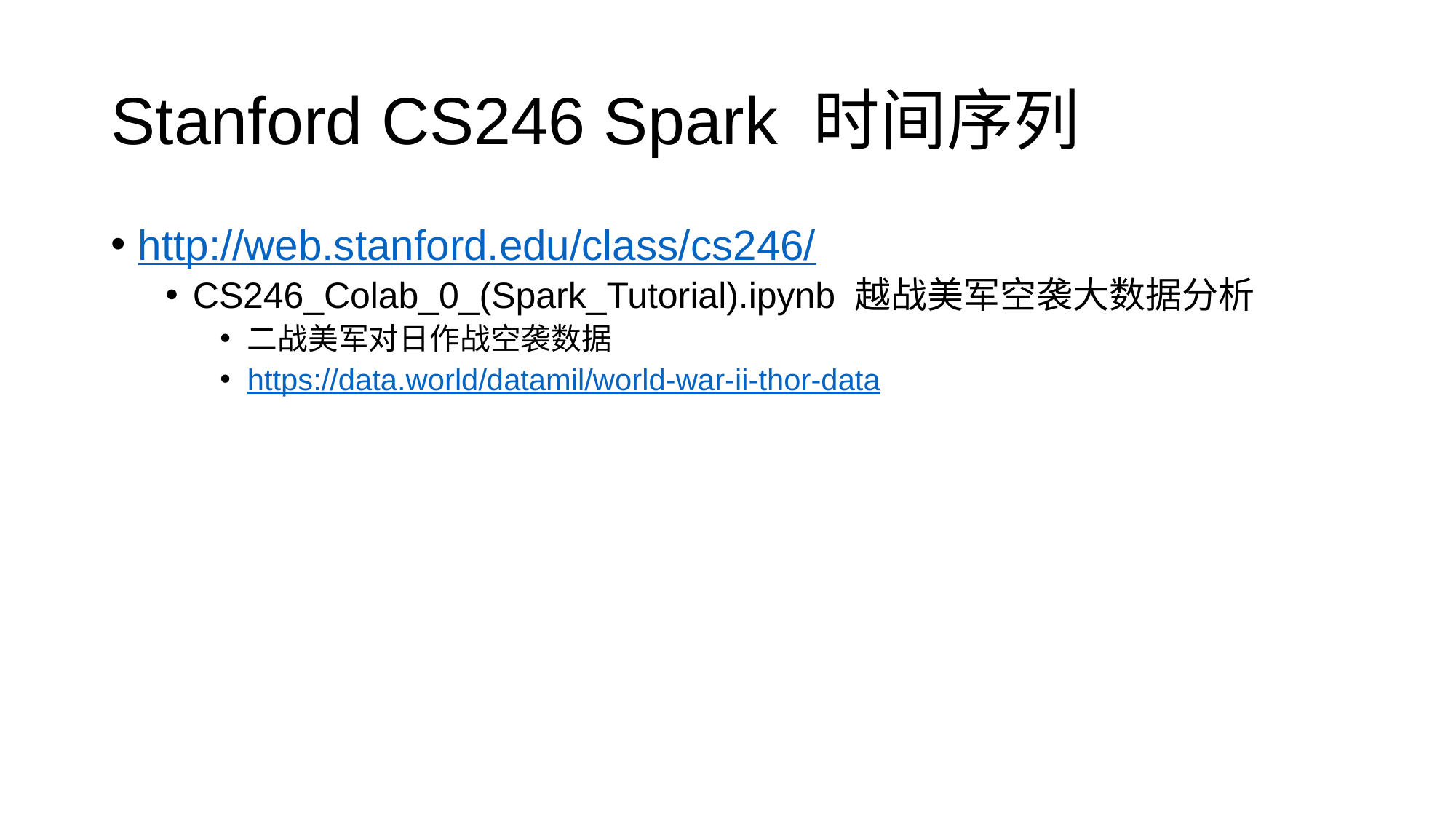

# Stanford CS246 Spark 时间序列
http://web.stanford.edu/class/cs246/
CS246_Colab_0_(Spark_Tutorial).ipynb 越战美军空袭大数据分析
二战美军对日作战空袭数据
https://data.world/datamil/world-war-ii-thor-data